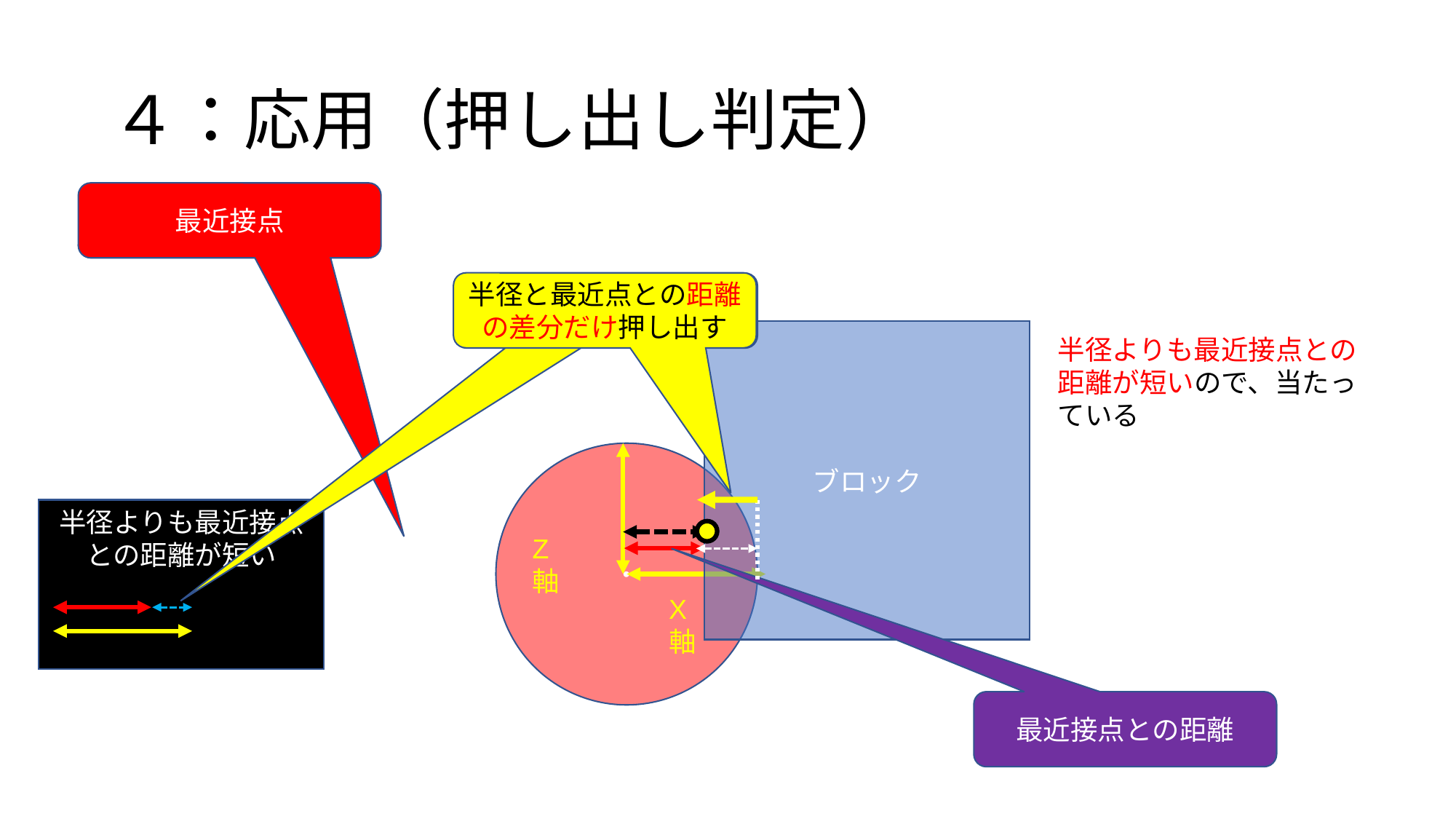

# ４：応用（押し出し判定）
最近接点
半径と最近点との距離の差分だけ押し出す
最近接点との距離
ブロック
半径よりも最近接点との距離が短いので、当たっている
・
半径よりも最近接点との距離が短い

Z軸
X軸
最近接点との距離